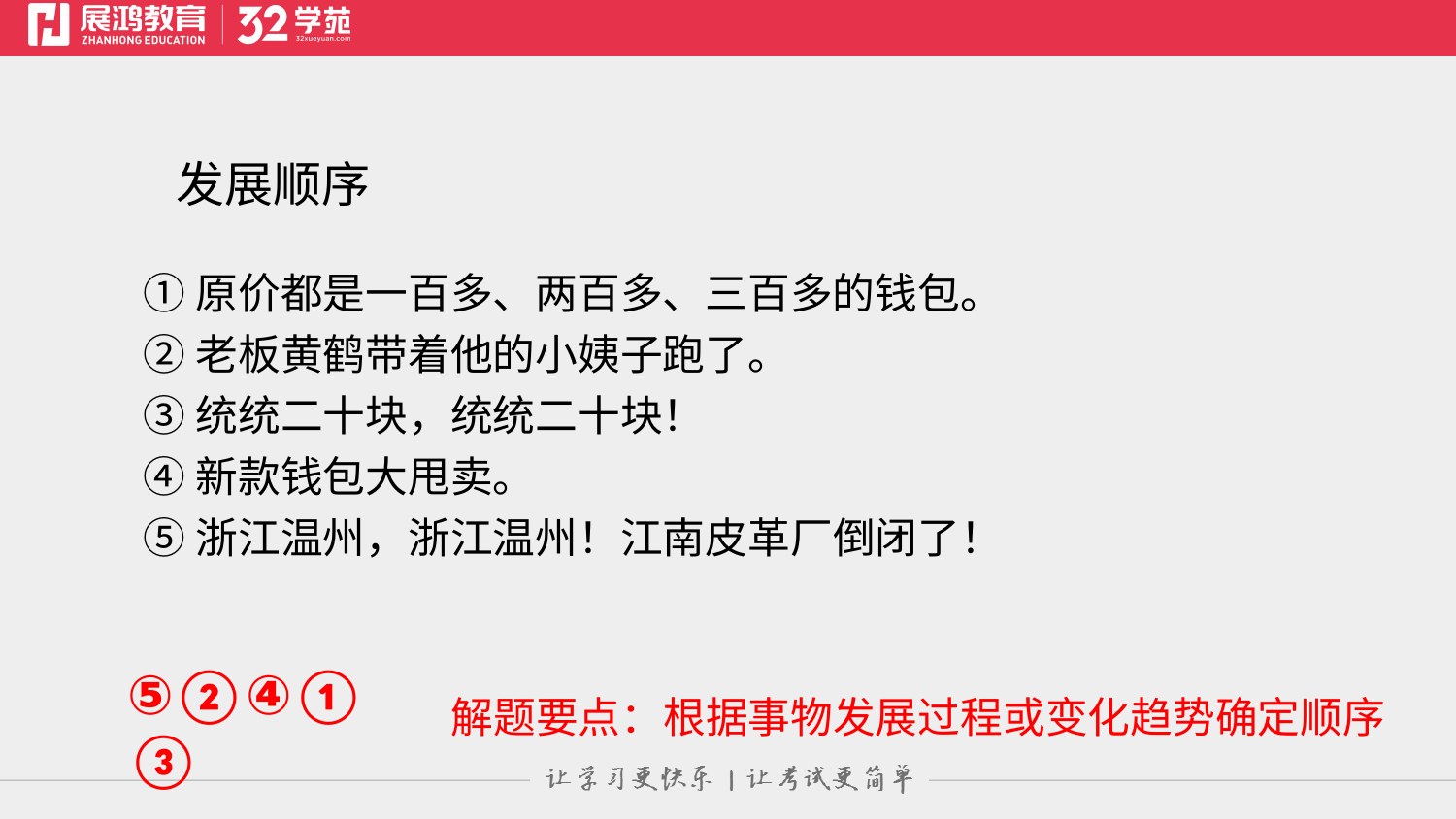

发展顺序

①原价都是一百多、两百多、三百多的钱包。
②老板黄鹤带着他的小姨子跑了。
③统统二十块，统统二十块！
④新款钱包大甩卖。
⑤浙江温州，浙江温州！江南皮革厂倒闭了！
⑤②④①③
解题要点：根据事物发展过程或变化趋势确定顺序